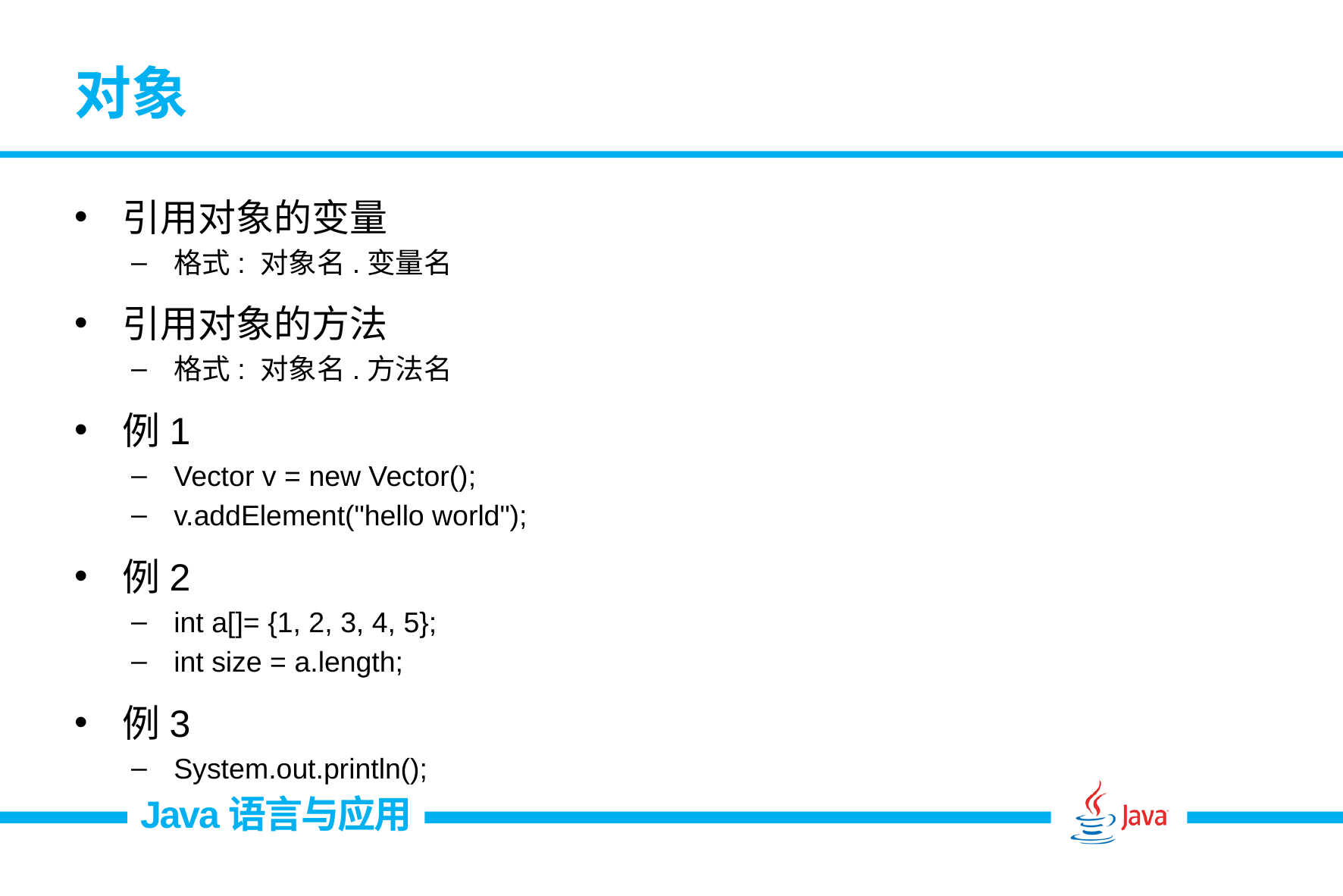

# 对象
引用对象的变量
格式: 对象名.变量名
引用对象的方法
格式: 对象名.方法名
例1
Vector v = new Vector();
v.addElement("hello world");
例2
int a[]= {1, 2, 3, 4, 5};
int size = a.length;
例3
System.out.println();
60